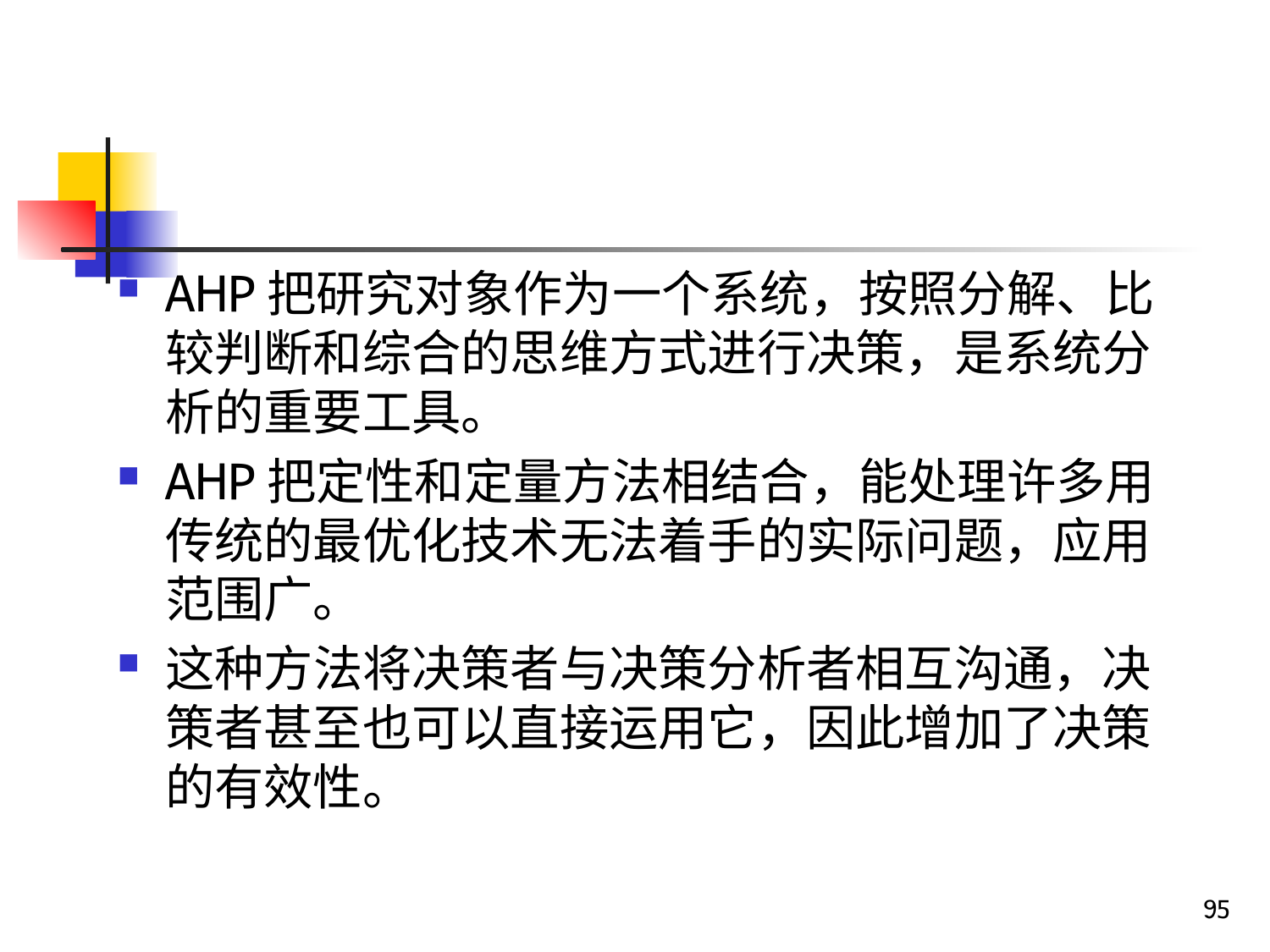

#
AHP把研究对象作为一个系统，按照分解、比较判断和综合的思维方式进行决策，是系统分析的重要工具。
AHP把定性和定量方法相结合，能处理许多用传统的最优化技术无法着手的实际问题，应用范围广。
这种方法将决策者与决策分析者相互沟通，决策者甚至也可以直接运用它，因此增加了决策的有效性。
95